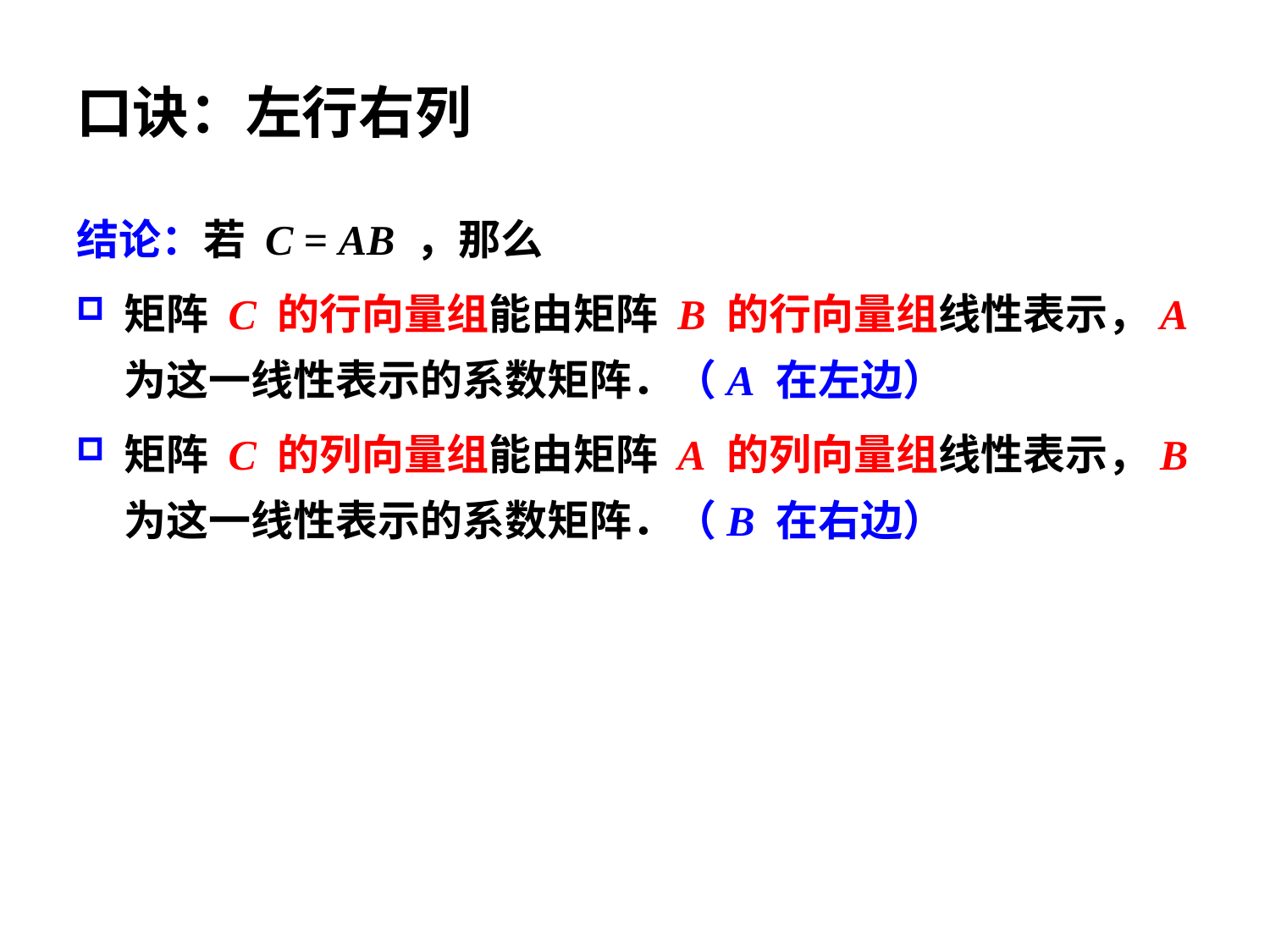

# 口诀：左行右列
结论：若 C = AB ，那么
矩阵 C 的行向量组能由矩阵 B 的行向量组线性表示，A为这一线性表示的系数矩阵．（A 在左边）
矩阵 C 的列向量组能由矩阵 A 的列向量组线性表示，B为这一线性表示的系数矩阵．（B 在右边）